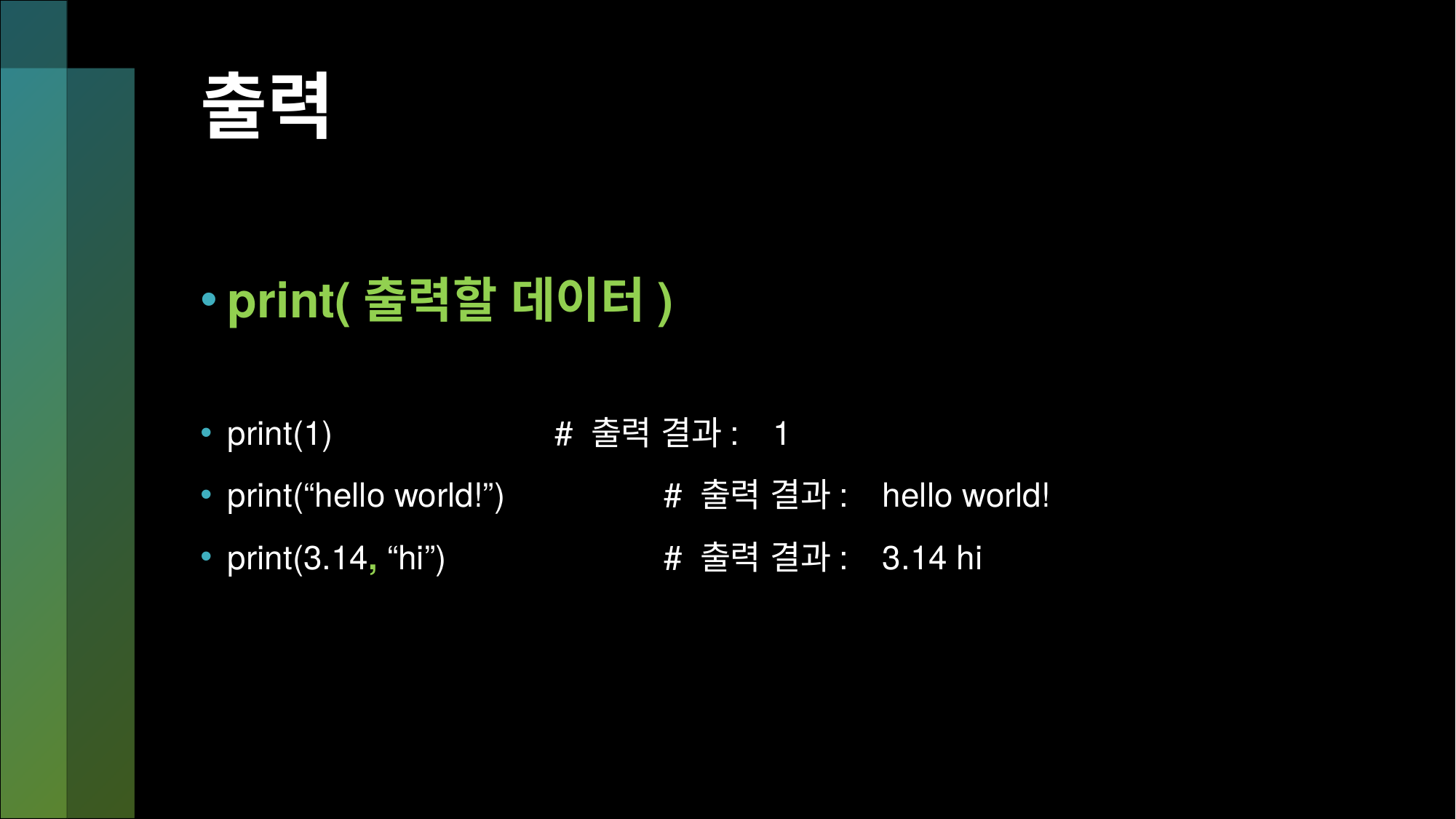

# 출력
print(출력할 데이터)

print(1)			# 출력 결과: 	1
print(“hello world!”)		# 출력 결과: 	hello world!
print(3.14, “hi”)		# 출력 결과: 	3.14 hi